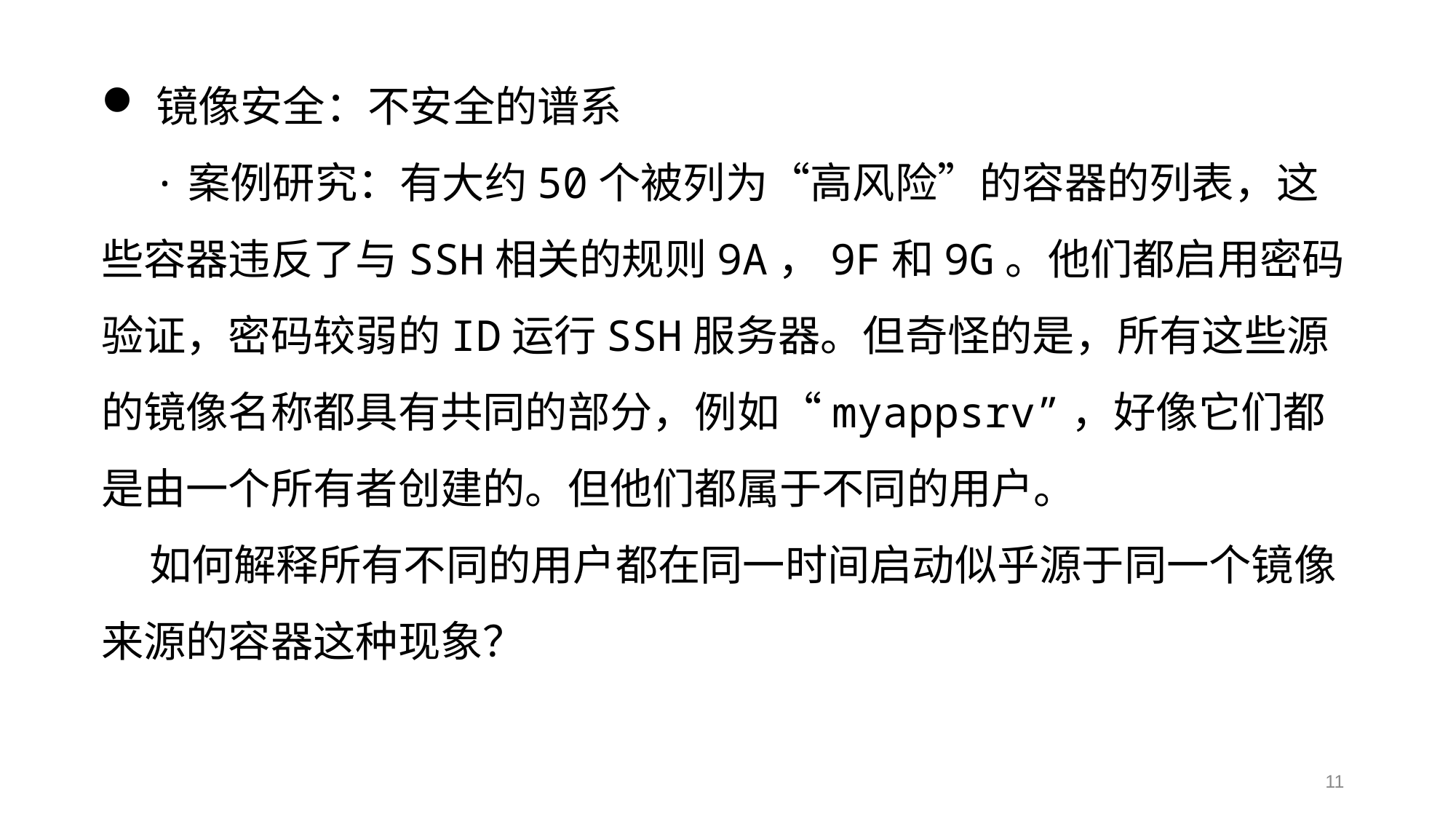

镜像安全：不安全的谱系
  ·案例研究：有大约50个被列为“高风险”的容器的列表，这些容器违反了与SSH相关的规则9A，9F和9G。他们都启用密码验证，密码较弱的ID运行SSH服务器。但奇怪的是，所有这些源的镜像名称都具有共同的部分，例如“myappsrv”，好像它们都是由一个所有者创建的。但他们都属于不同的用户。
    如何解释所有不同的用户都在同一时间启动似乎源于同一个镜像来源的容器这种现象？

11